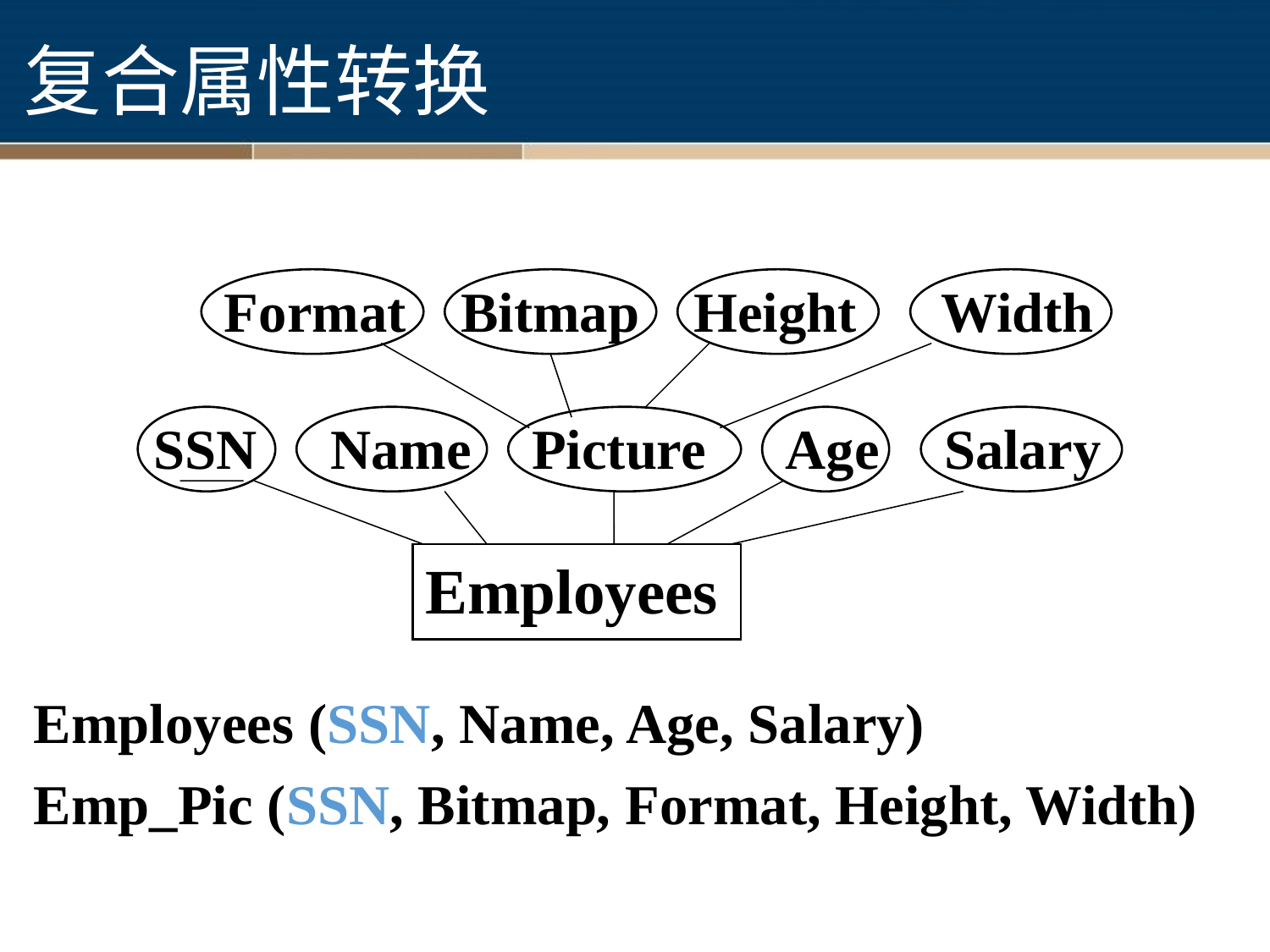

# 复合属性转换

Format
 Bitmap

 Height

  Width

 SSN

Name

Picture

Age

Salary

Employees

Employees (SSN, Name, Age, Salary)
Emp_Pic (SSN, Bitmap, Format, Height, Width)